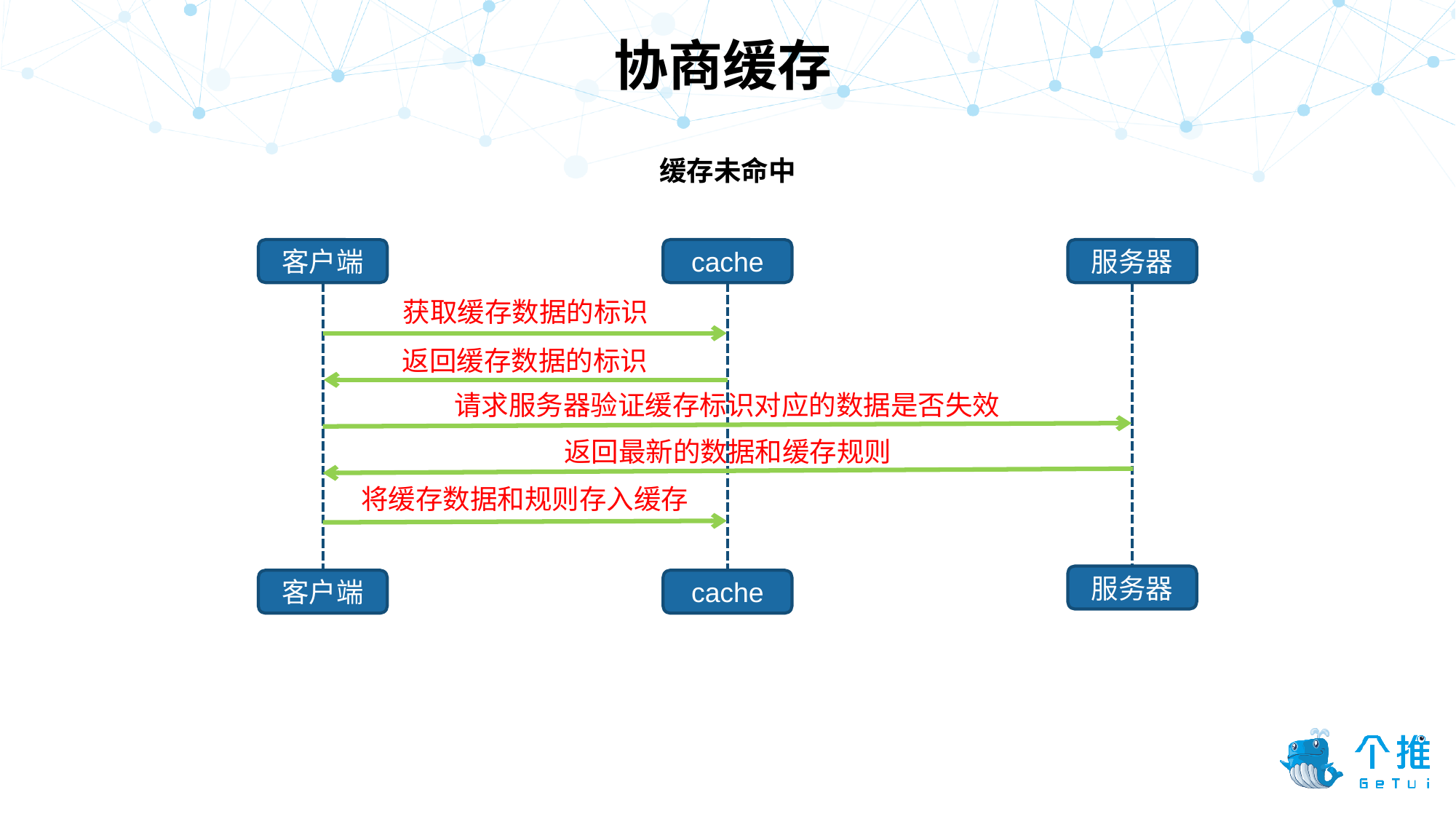

协商缓存
缓存未命中
客户端
cache
服务器
获取缓存数据的标识
返回缓存数据的标识
请求服务器验证缓存标识对应的数据是否失效
返回最新的数据和缓存规则
将缓存数据和规则存入缓存
服务器
客户端
cache